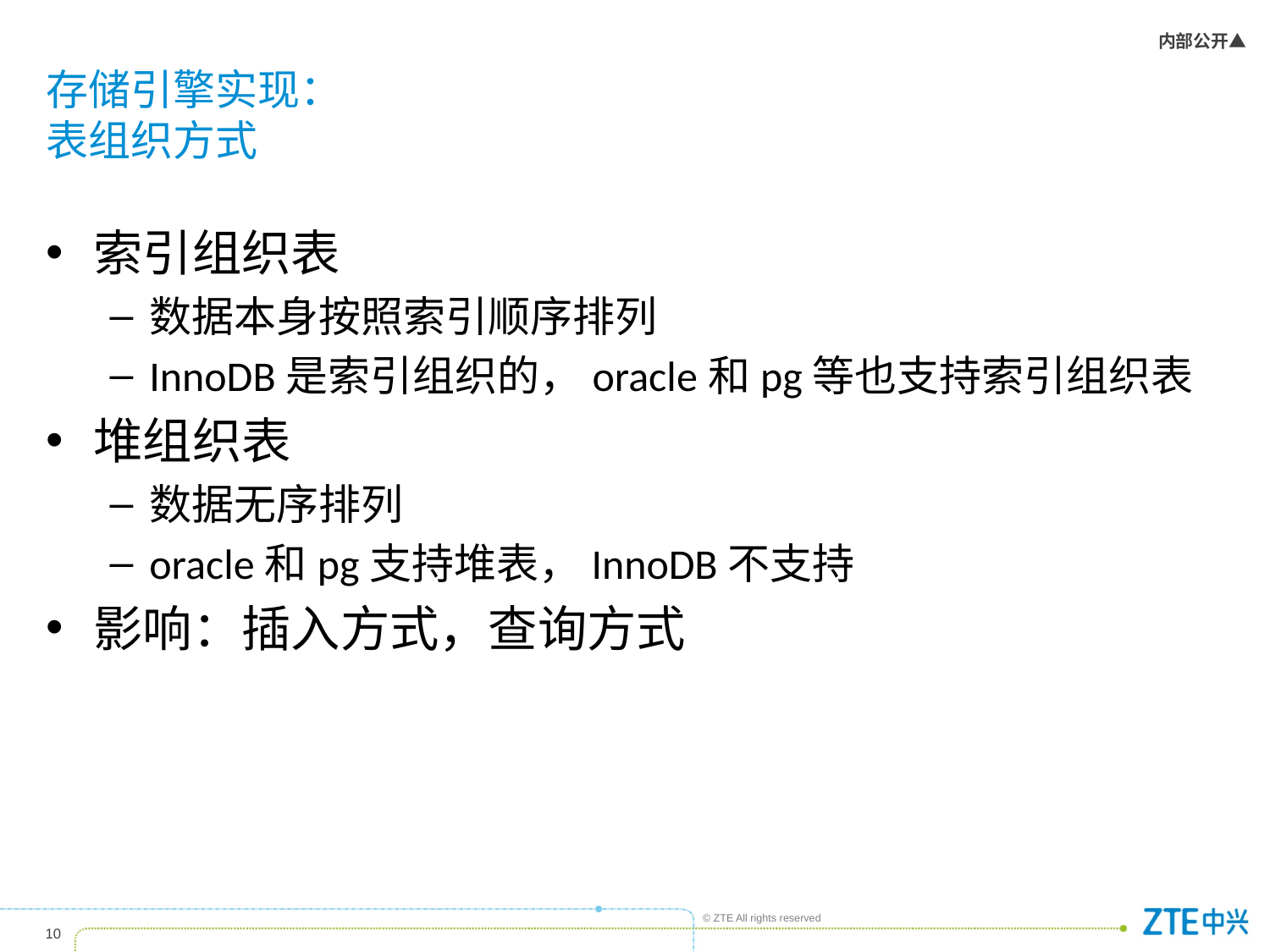

# 存储引擎实现： 表组织方式
索引组织表
数据本身按照索引顺序排列
InnoDB是索引组织的，oracle和pg等也支持索引组织表
堆组织表
数据无序排列
oracle和pg支持堆表，InnoDB不支持
影响：插入方式，查询方式